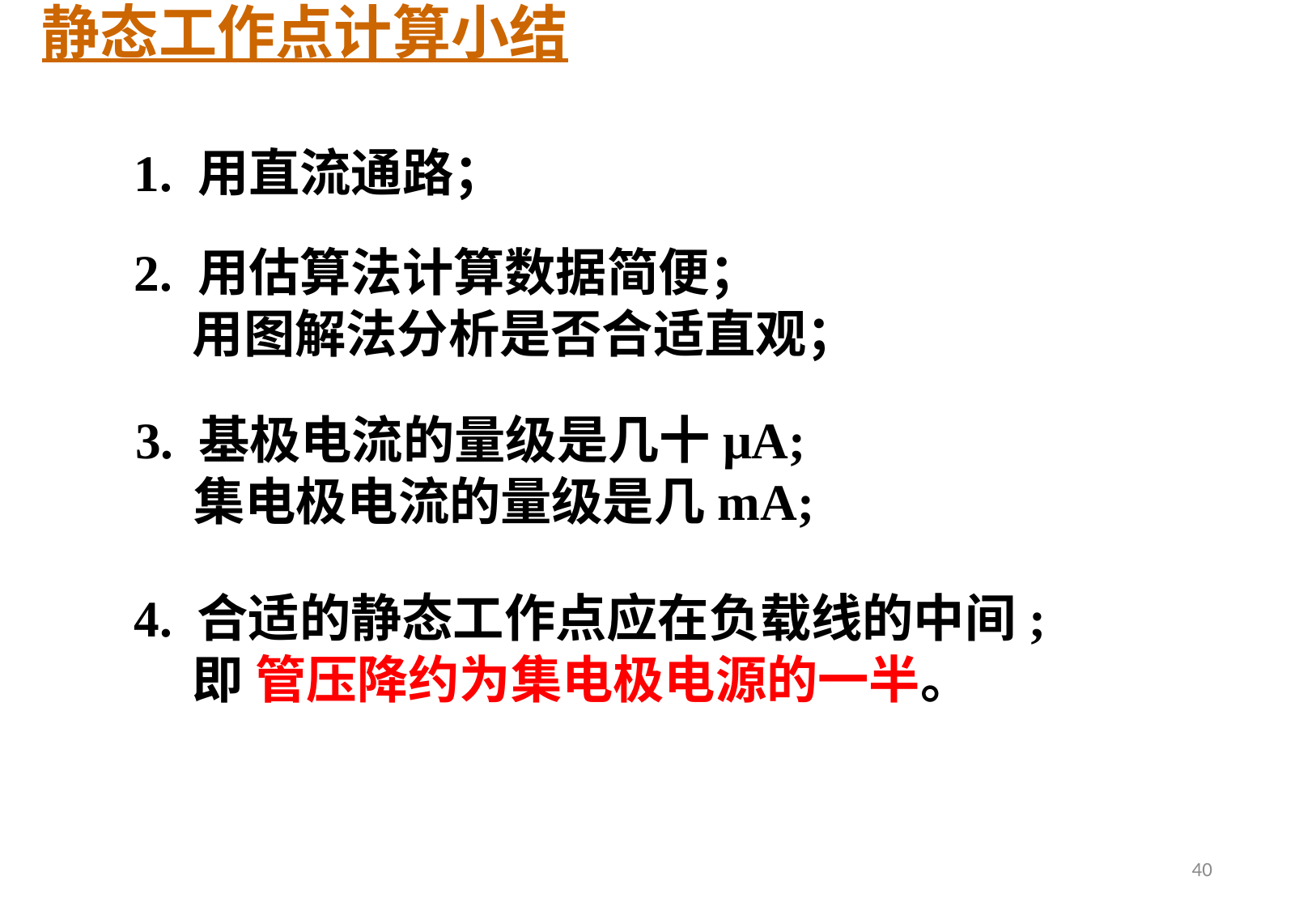

静态工作点计算小结
1. 用直流通路；
2. 用估算法计算数据简便；
    用图解法分析是否合适直观；
3. 基极电流的量级是几十μA;
    集电极电流的量级是几mA;
4. 合适的静态工作点应在负载线的中间;
    即 管压降约为集电极电源的一半。
40